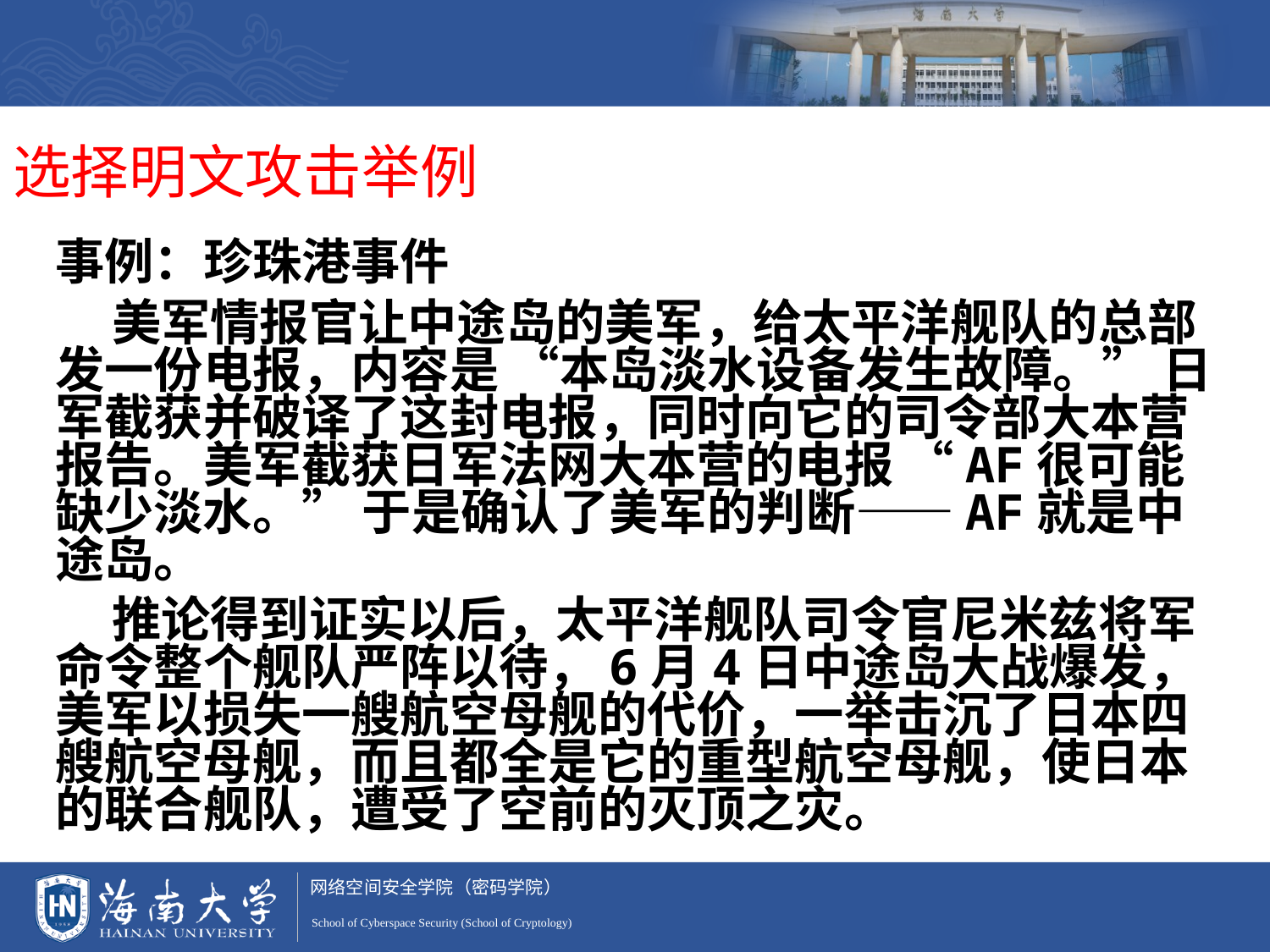

选择明文攻击举例
事例：珍珠港事件
    美军情报官让中途岛的美军，给太平洋舰队的总部发一份电报，内容是 “本岛淡水设备发生故障。” 日军截获并破译了这封电报，同时向它的司令部大本营报告。美军截获日军法网大本营的电报 “AF很可能缺少淡水。” 于是确认了美军的判断——AF就是中途岛。
    推论得到证实以后，太平洋舰队司令官尼米兹将军命令整个舰队严阵以待，6月4日中途岛大战爆发，美军以损失一艘航空母舰的代价，一举击沉了日本四艘航空母舰，而且都全是它的重型航空母舰，使日本的联合舰队，遭受了空前的灭顶之灾。